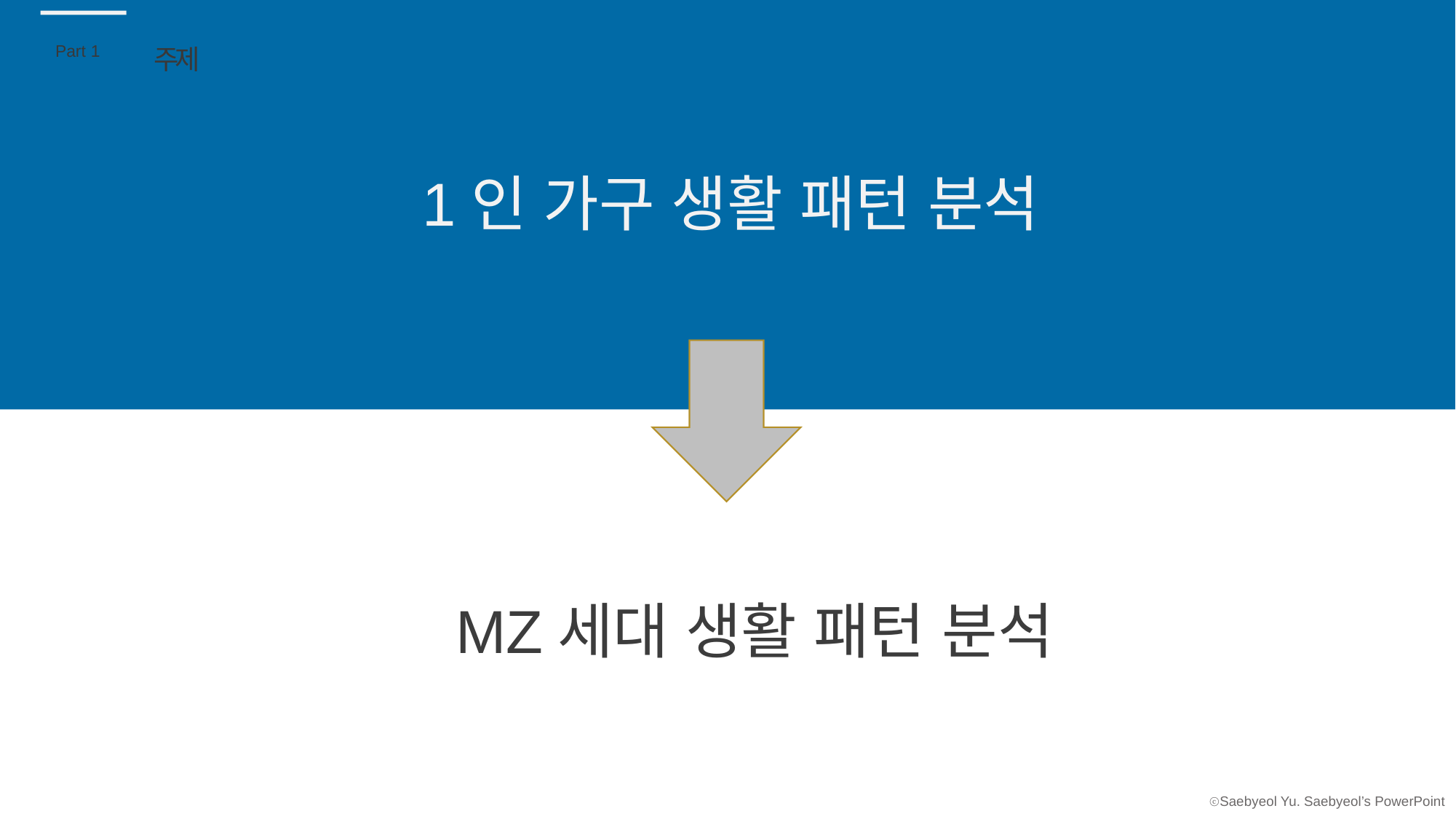

Part 1
주제
1인 가구 생활 패턴 분석

MZ세대 생활 패턴 분석